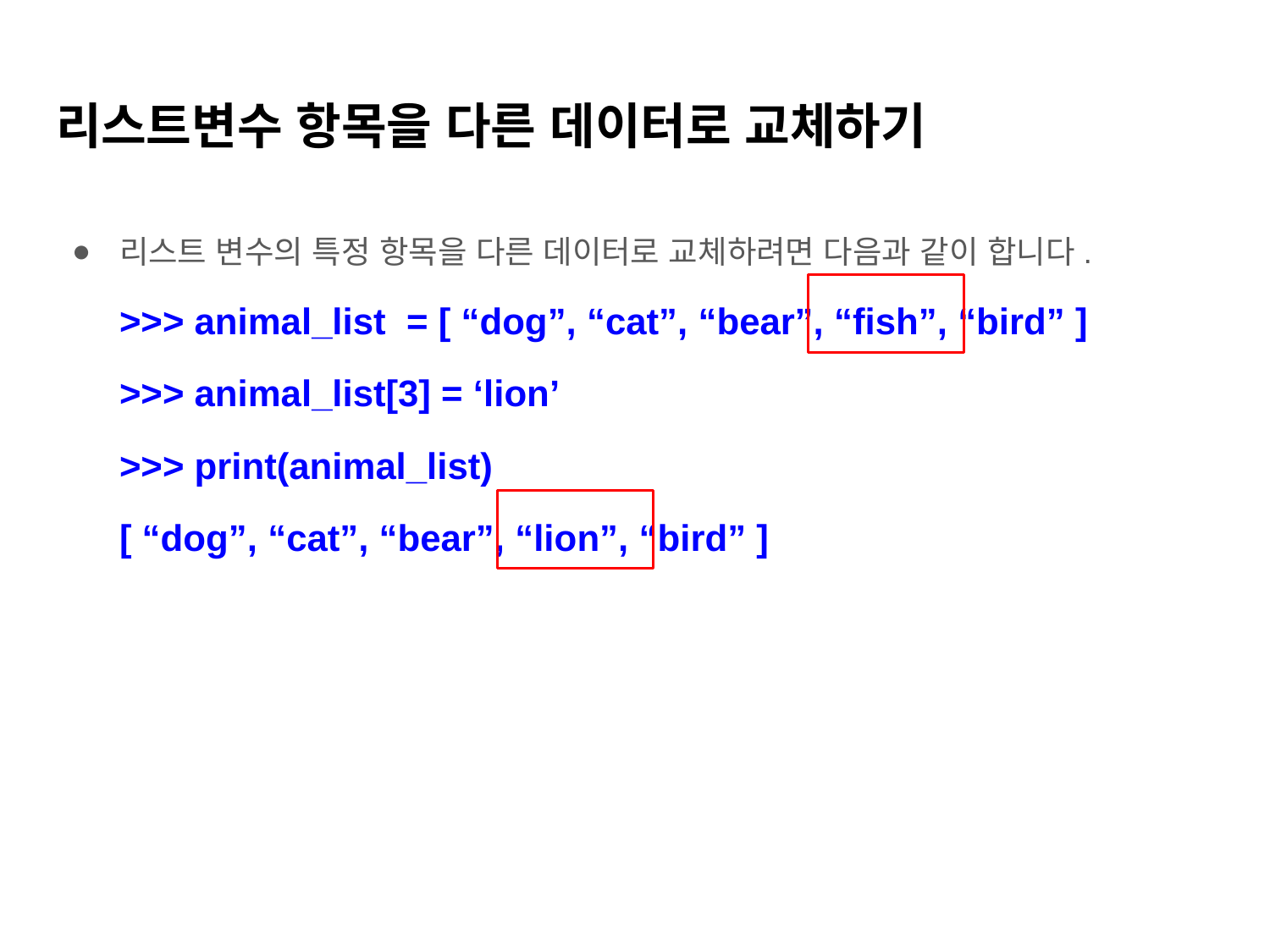

# 리스트변수 항목을 다른 데이터로 교체하기
리스트 변수의 특정 항목을 다른 데이터로 교체하려면 다음과 같이 합니다.
>>> animal_list  = [ “dog”, “cat”, “bear”, “fish”, “bird” ]
>>> animal_list[3] = ‘lion’
>>> print(animal_list)
[ “dog”, “cat”, “bear”, “lion”, “bird” ]